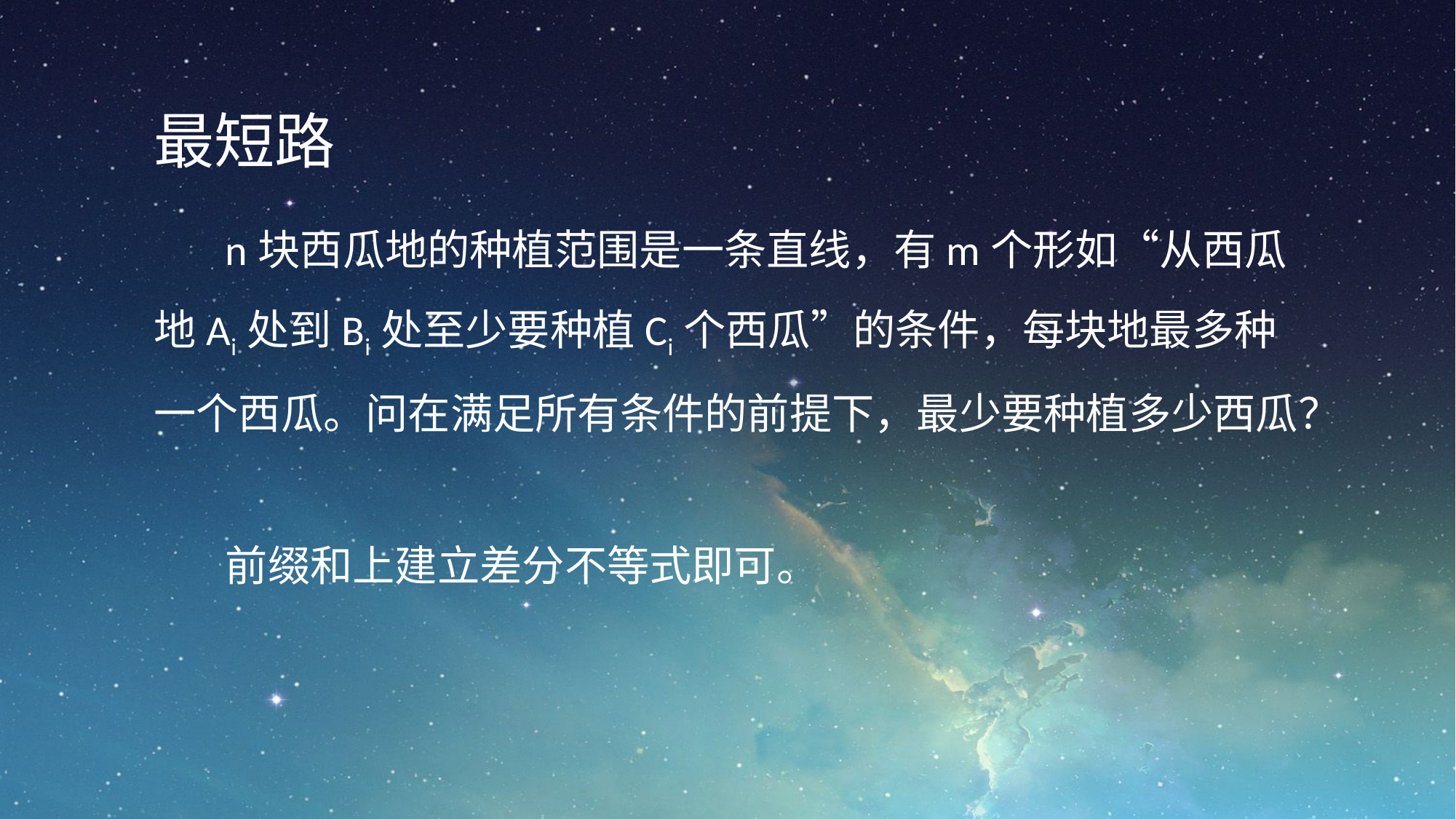

最短路
n块西瓜地的种植范围是一条直线，有m个形如“从西瓜地Ai处到Bi处至少要种植Ci个西瓜”的条件，每块地最多种一个西瓜。问在满足所有条件的前提下，最少要种植多少西瓜？
前缀和上建立差分不等式即可。